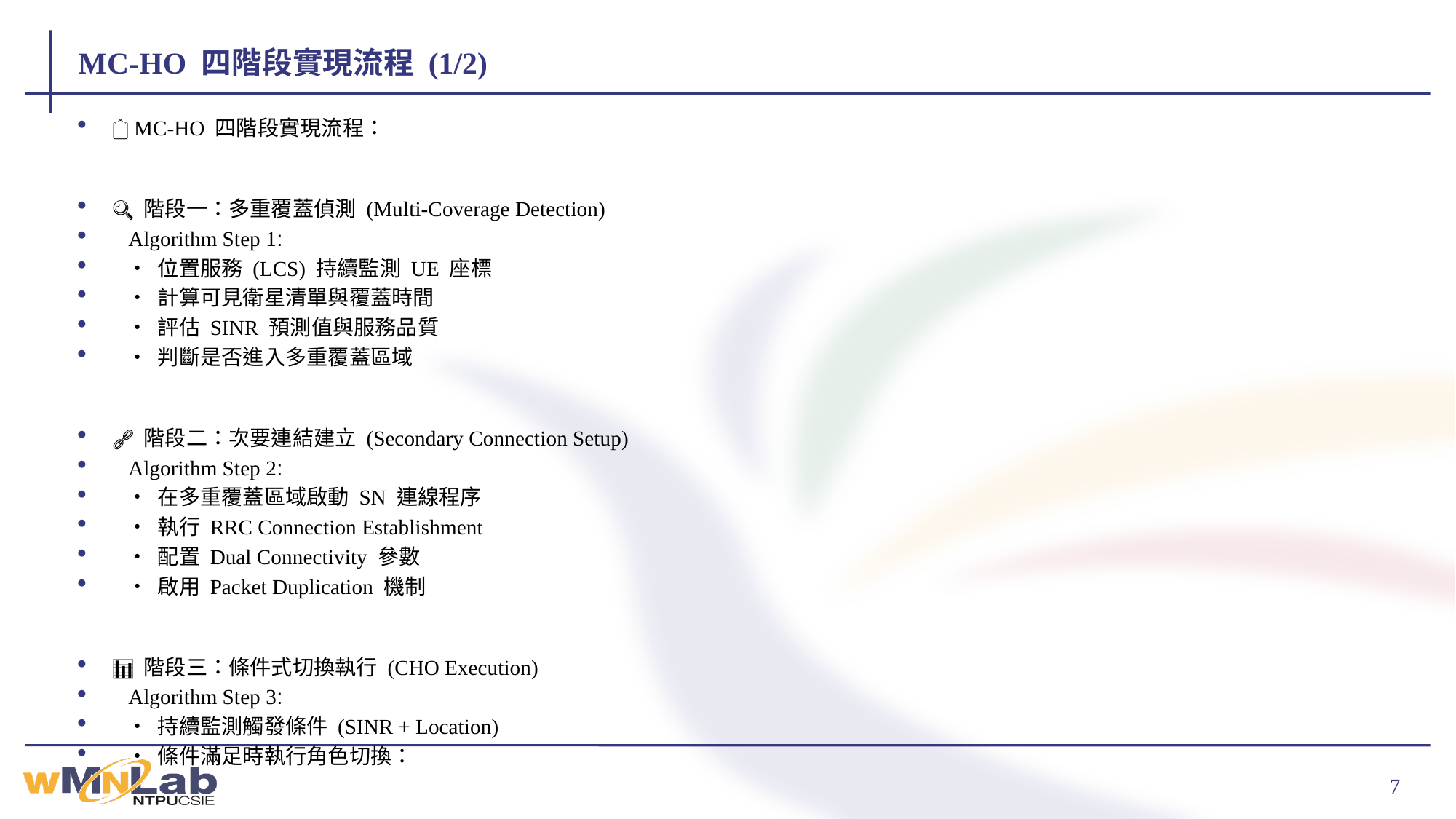

# MC-HO 四階段實現流程 (1/2)
📋 MC-HO 四階段實現流程：

🔍 階段一：多重覆蓋偵測 (Multi-Coverage Detection)
   Algorithm Step 1:
   • 位置服務 (LCS) 持續監測 UE 座標
   • 計算可見衛星清單與覆蓋時間
   • 評估 SINR 預測值與服務品質
   • 判斷是否進入多重覆蓋區域

🔗 階段二：次要連結建立 (Secondary Connection Setup)
   Algorithm Step 2:
   • 在多重覆蓋區域啟動 SN 連線程序
   • 執行 RRC Connection Establishment
   • 配置 Dual Connectivity 參數
   • 啟用 Packet Duplication 機制

📊 階段三：條件式切換執行 (CHO Execution)
   Algorithm Step 3:
   • 持續監測觸發條件 (SINR + Location)
   • 條件滿足時執行角色切換：